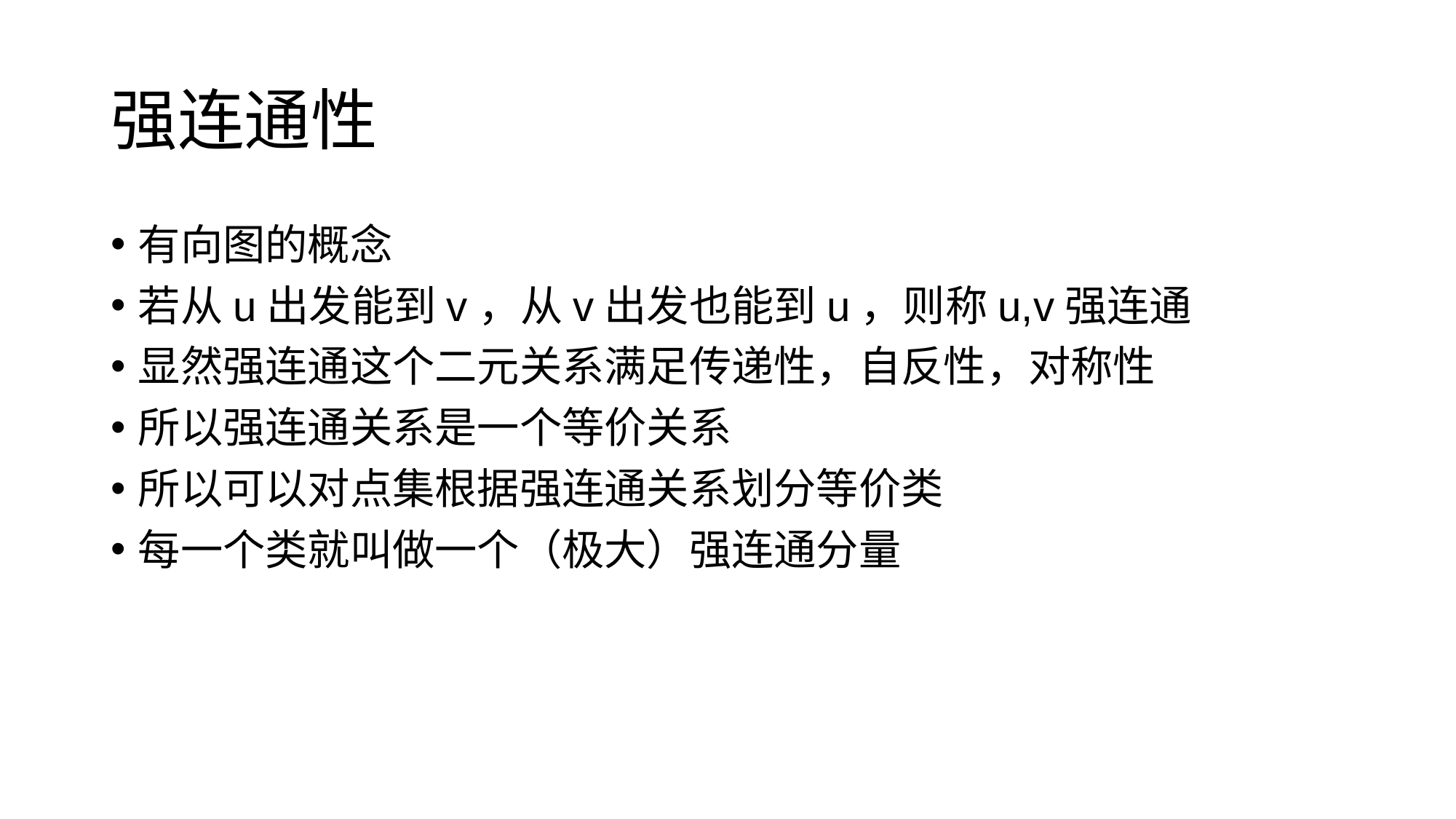

# 强连通性
有向图的概念
若从u出发能到v，从v出发也能到u，则称u,v强连通
显然强连通这个二元关系满足传递性，自反性，对称性
所以强连通关系是一个等价关系
所以可以对点集根据强连通关系划分等价类
每一个类就叫做一个（极大）强连通分量